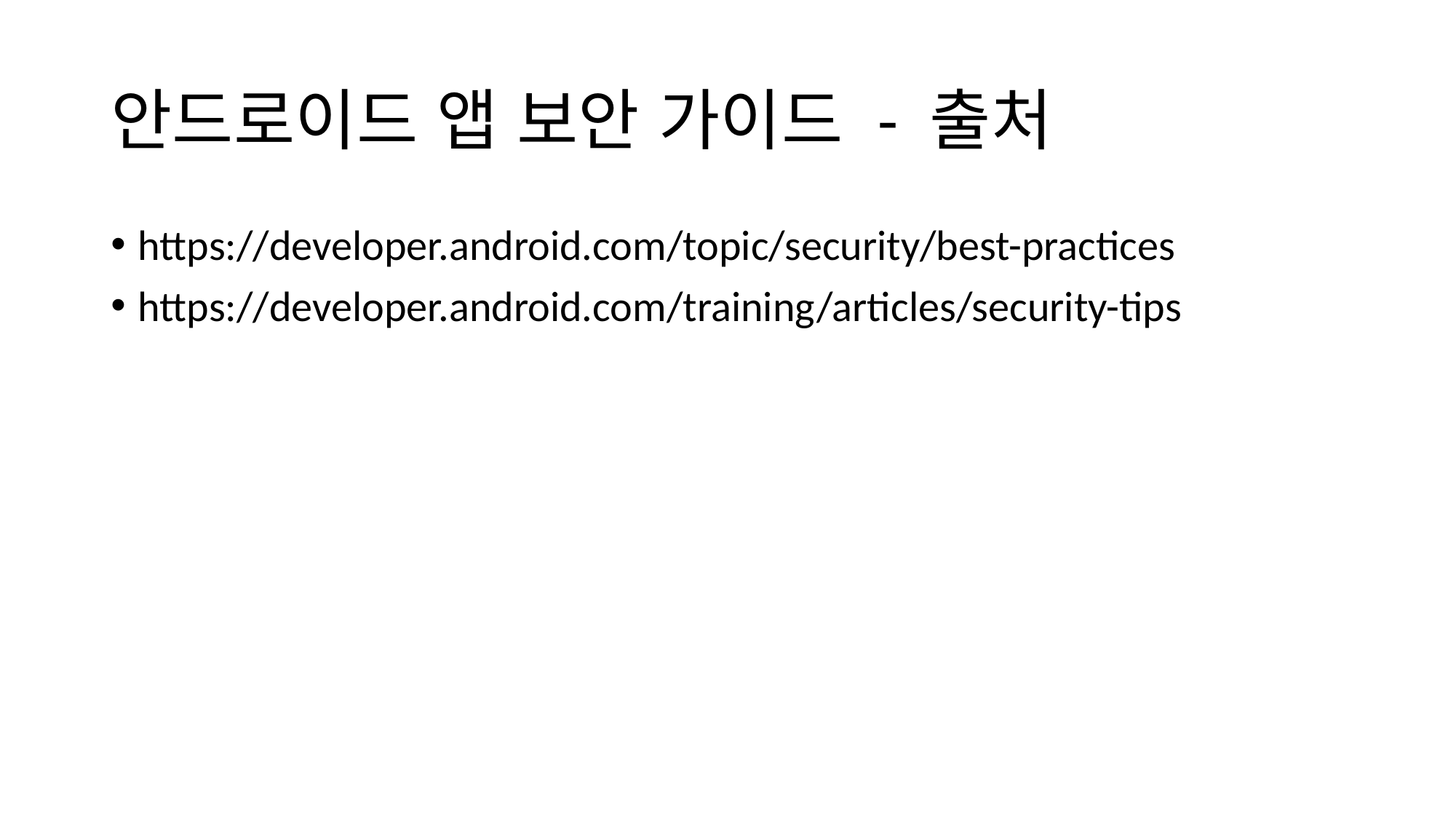

# 안드로이드 앱 보안 가이드 - 출처
https://developer.android.com/topic/security/best-practices
https://developer.android.com/training/articles/security-tips